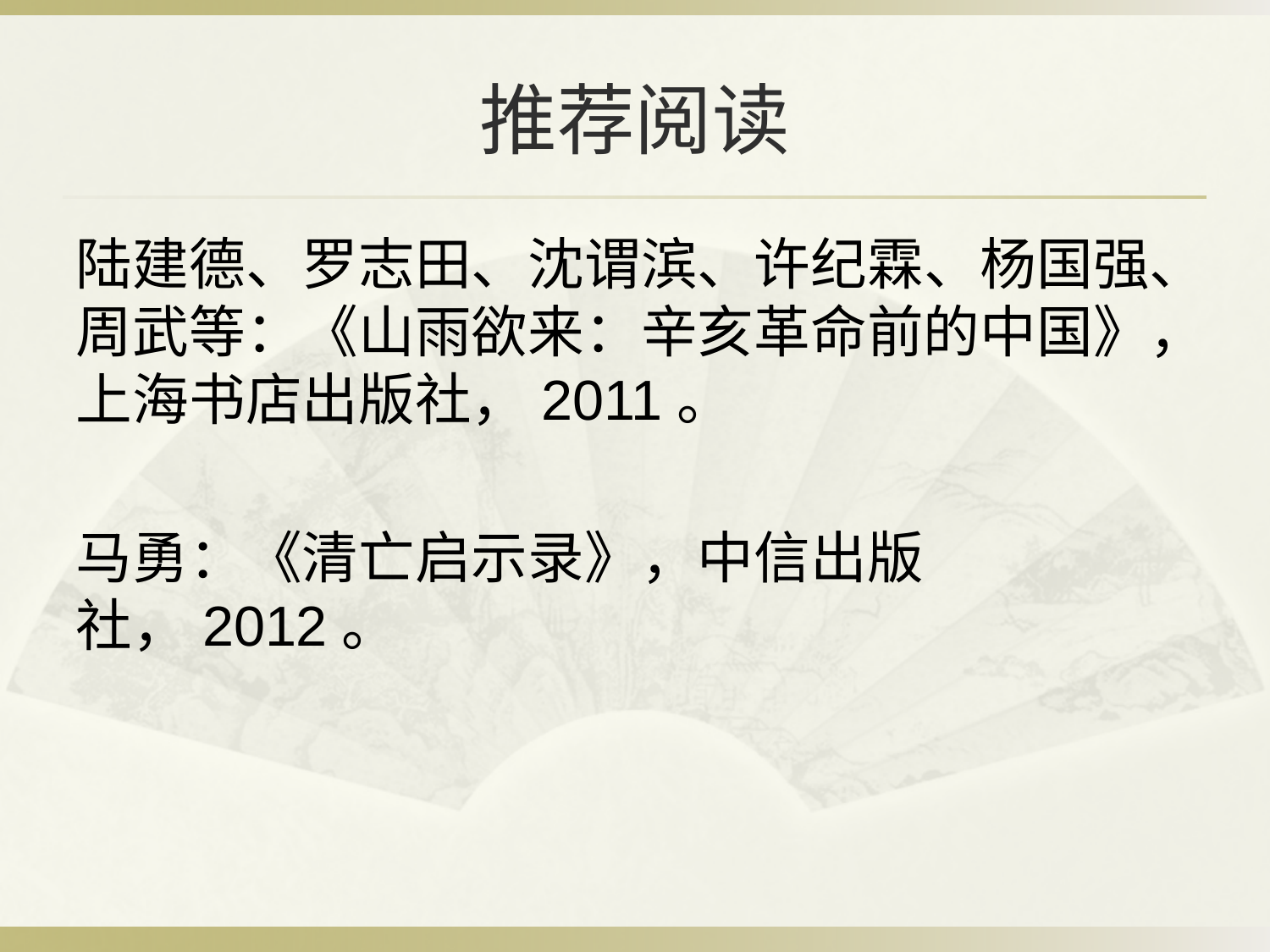

# 推荐阅读
陆建德、罗志田、沈谓滨、许纪霖、杨国强、周武等：《山雨欲来：辛亥革命前的中国》，上海书店出版社，2011。

马勇：《清亡启示录》，中信出版社，2012。